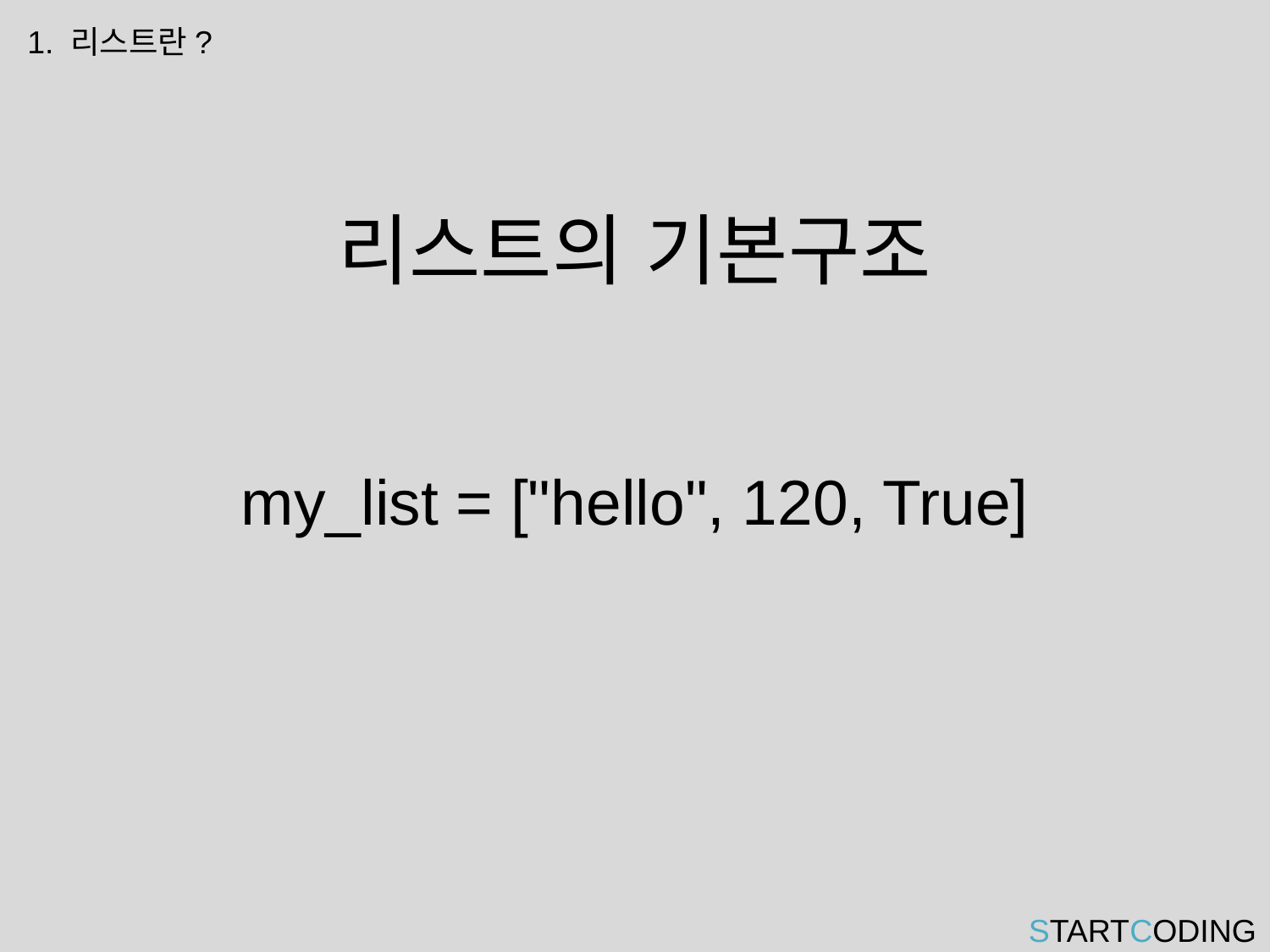

1. 리스트란?
# 리스트의 기본구조

my_list = ["hello", 120, True]
STARTCODING